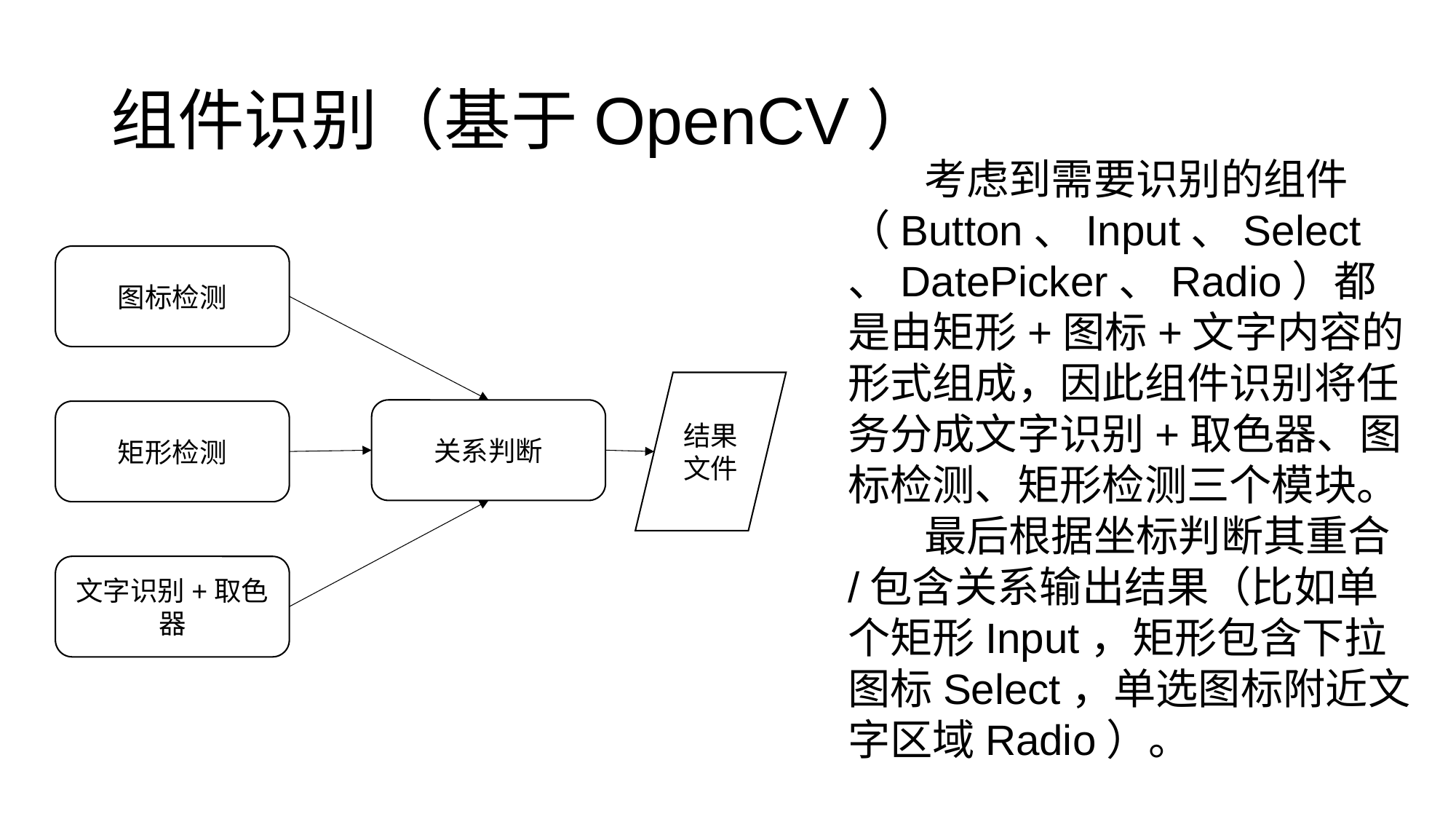

# 组件识别（基于OpenCV）
       考虑到需要识别的组件（Button、Input、Select、DatePicker、Radio）都是由矩形+图标+文字内容的形式组成，因此组件识别将任务分成文字识别+取色器、图标检测、矩形检测三个模块。
       最后根据坐标判断其重合/包含关系输出结果（比如单个矩形Input，矩形包含下拉图标Select，单选图标附近文字区域Radio）。
图标检测
结果文件
关系判断
矩形检测
文字识别+取色器